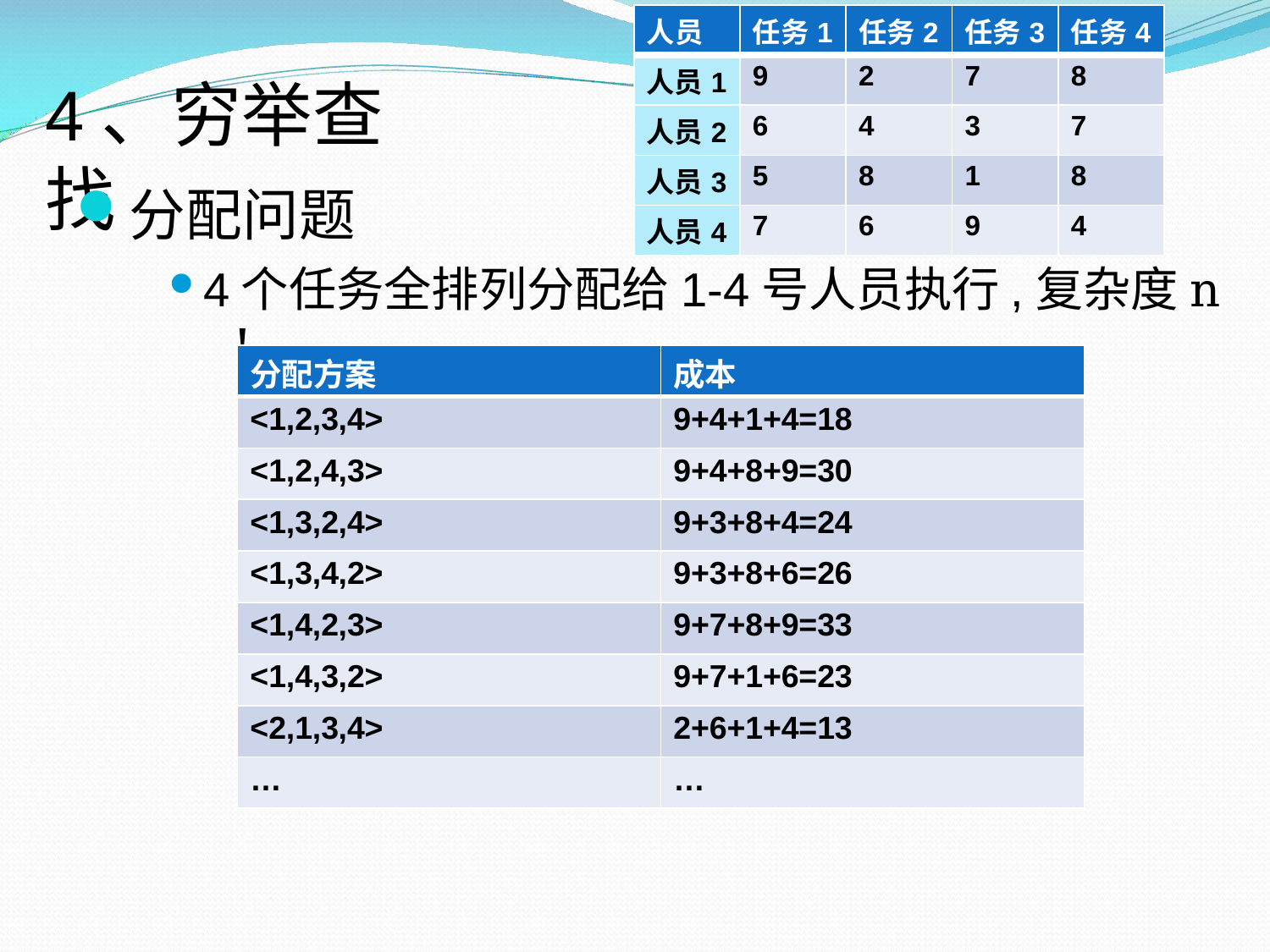

| 人员 | 任务1 | 任务2 | 任务3 | 任务4 |
| --- | --- | --- | --- | --- |
| 人员1 | 9 | 2 | 7 | 8 |
| 人员2 | 6 | 4 | 3 | 7 |
| 人员3 | 5 | 8 | 1 | 8 |
| 人员4 | 7 | 6 | 9 | 4 |
# 4、穷举查找
分配问题
4个任务全排列分配给1-4号人员执行,复杂度n           !
| 分配方案 | 成本 |
| --- | --- |
| <1,2,3,4> | 9+4+1+4=18 |
| <1,2,4,3> | 9+4+8+9=30 |
| <1,3,2,4> | 9+3+8+4=24 |
| <1,3,4,2> | 9+3+8+6=26 |
| <1,4,2,3> | 9+7+8+9=33 |
| <1,4,3,2> | 9+7+1+6=23 |
| <2,1,3,4> | 2+6+1+4=13 |
| … | … |